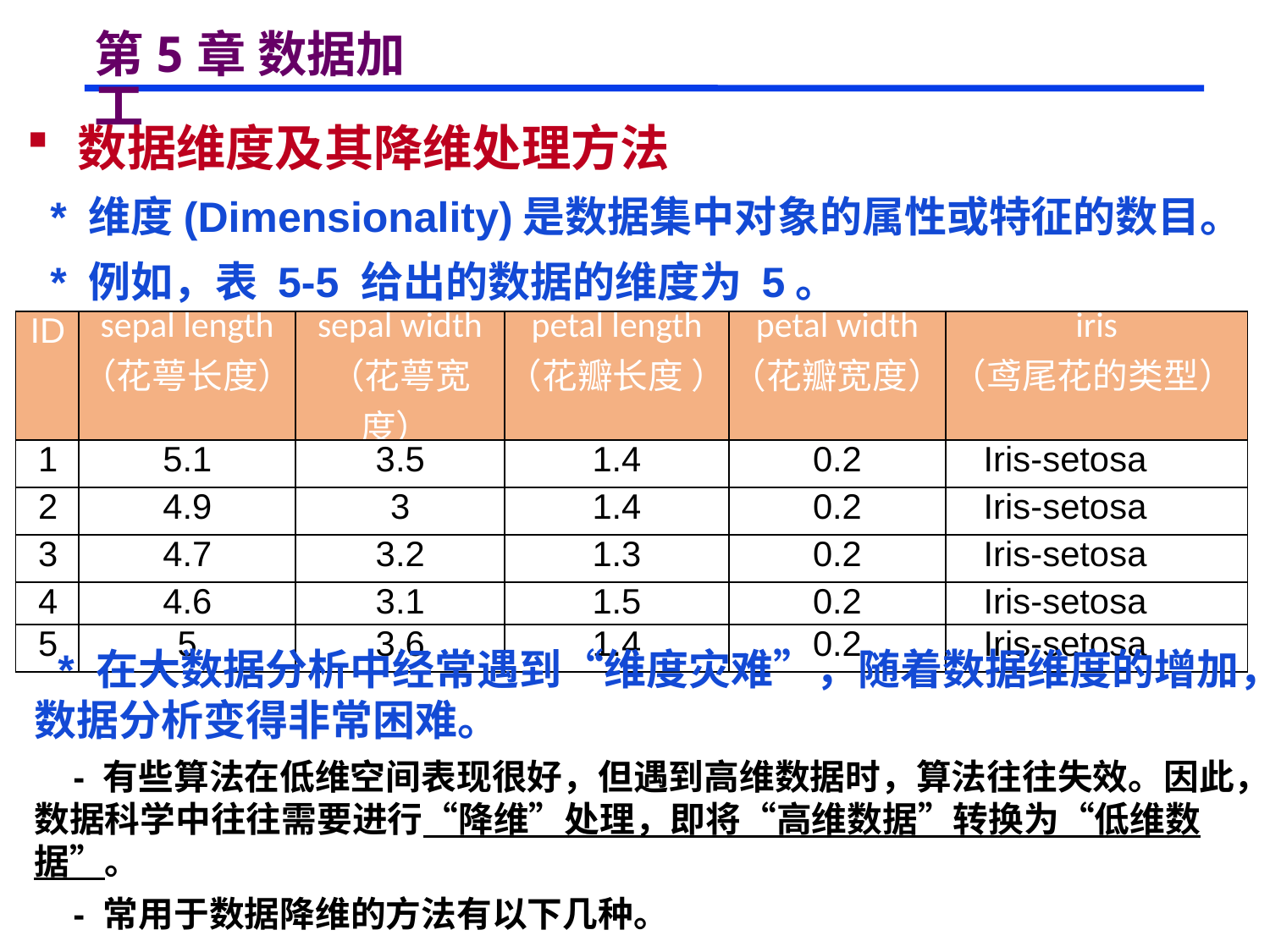

# 第5章 数据加工
 数据维度及其降维处理方法
  * 维度(Dimensionality)是数据集中对象的属性或特征的数目。
  * 例如，表 5-5 给出的数据的维度为 5。
| ID | sepal length （花萼长度） | sepal width （花萼宽度） | petal length （花瓣长度 ） | petal width （花瓣宽度） | iris （鸢尾花的类型） |
| --- | --- | --- | --- | --- | --- |
| 1 | 5.1 | 3.5 | 1.4 | 0.2 | Iris-setosa |
| 2 | 4.9 | 3 | 1.4 | 0.2 | Iris-setosa |
| 3 | 4.7 | 3.2 | 1.3 | 0.2 | Iris-setosa |
| 4 | 4.6 | 3.1 | 1.5 | 0.2 | Iris-setosa |
| 5 | 5 | 3.6 | 1.4 | 0.2 | Iris-setosa |
  * 在大数据分析中经常遇到“维度灾难”，随着数据维度的增加，数据分析变得非常困难。
    - 有些算法在低维空间表现很好，但遇到高维数据时，算法往往失效。因此，数据科学中往往需要进行“降维”处理，即将“高维数据”转换为“低维数据”。
    - 常用于数据降维的方法有以下几种。